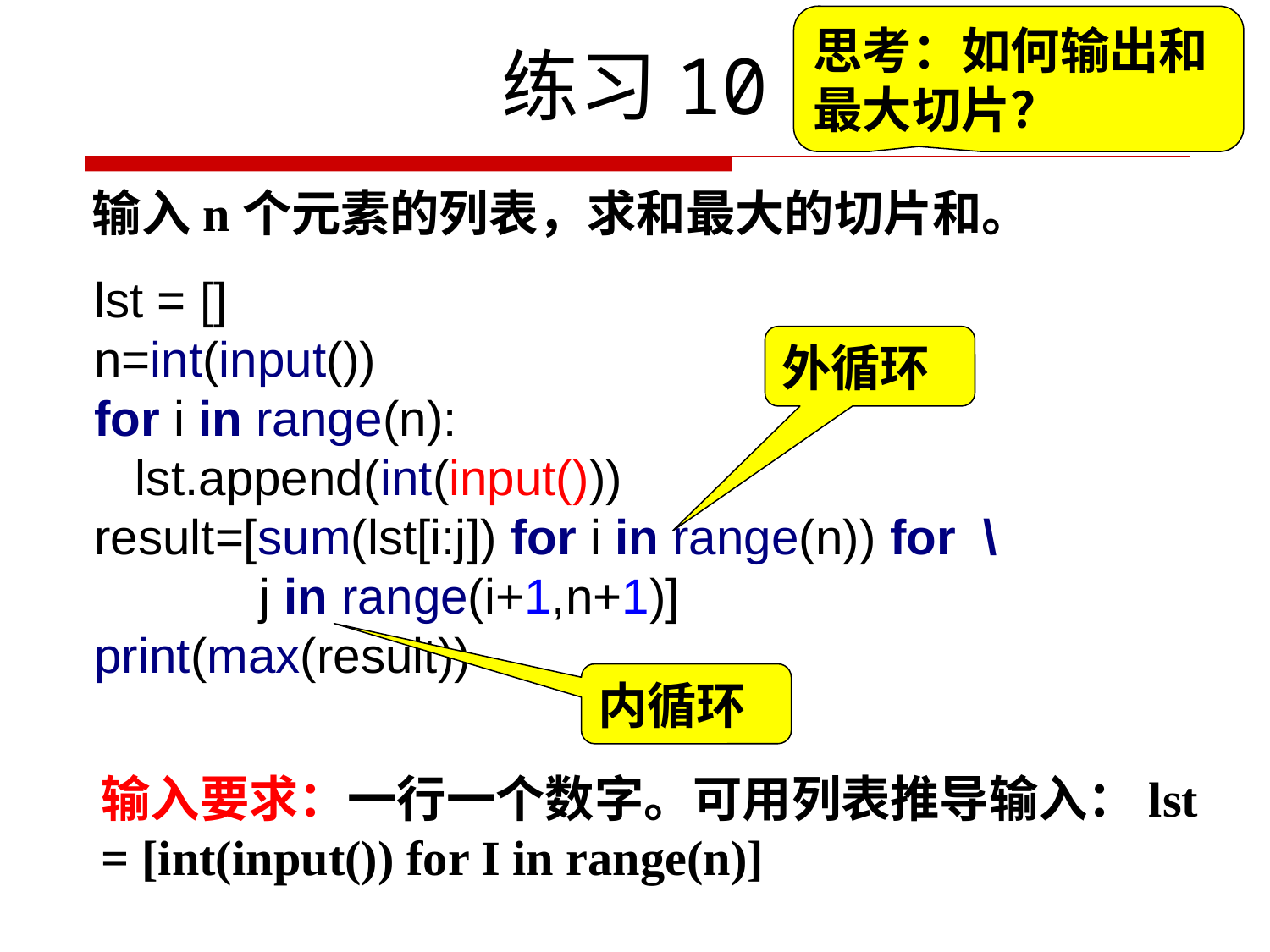

思考：如何输出和最大切片？
# 练习10
输入n个元素的列表，求和最大的切片和。
lst = []
n=int(input())
for i in range(n):
   lst.append(int(input()))
result=[sum(lst[i:j]) for i in range(n)) for  \
            j in range(i+1,n+1)]
print(max(result))
外循环
内循环
输入要求：一行一个数字。可用列表推导输入：lst = [int(input()) for I in range(n)]
56